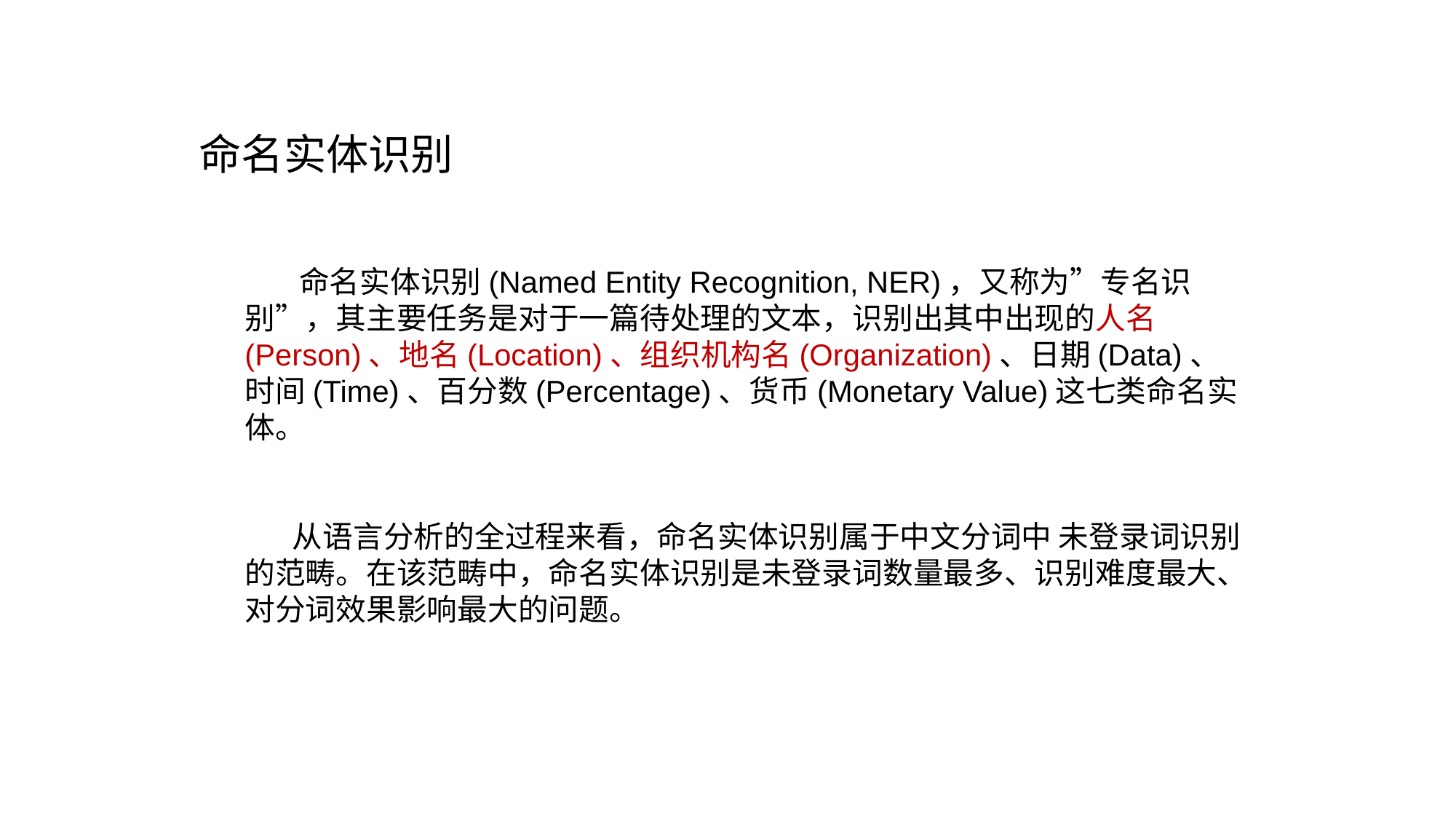

命名实体识别
       命名实体识别(Named Entity Recognition, NER)，又称为”专名识别”，其主要任务是对于一篇待处理的文本，识别出其中出现的人名(Person)、地名(Location)、组织机构名(Organization)、日期(Data)、时间(Time)、百分数(Percentage)、货币(Monetary Value)这七类命名实体。

      从语言分析的全过程来看，命名实体识别属于中文分词中 未登录词识别 的范畴。在该范畴中，命名实体识别是未登录词数量最多、识别难度最大、对分词效果影响最大的问题。